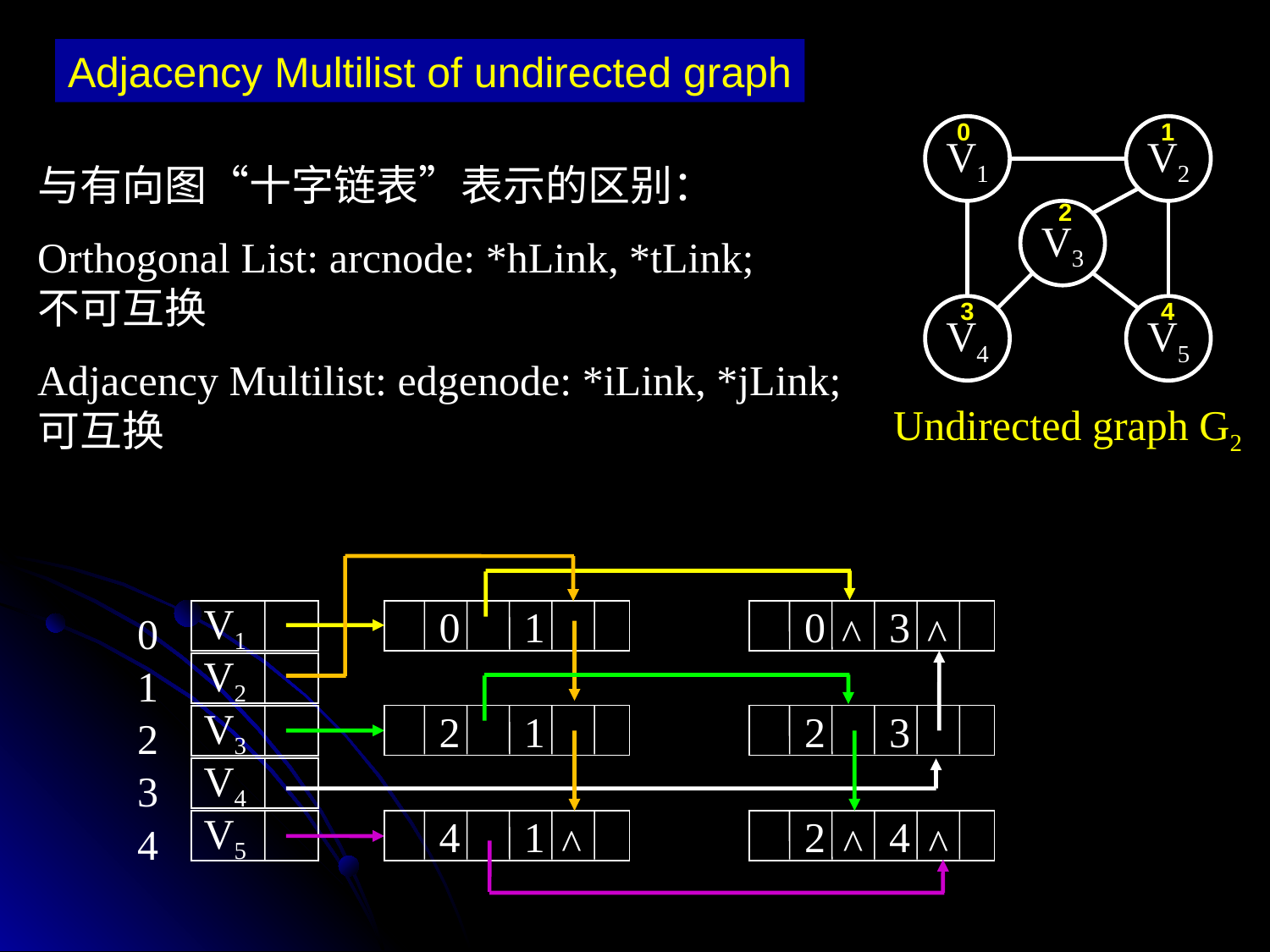

Adjacency Multilist of undirected graph
0
1
V1
V2
V3
V4
V5
Undirected graph G2
2
3
4
与有向图“十字链表”表示的区别：
Orthogonal List: arcnode: *hLink, *tLink;
不可互换
Adjacency Multilist: edgenode: *iLink, *jLink;
可互换

V1

    0      1

    0      3

^

^

0

V2

1

    2      1

    2      3

V3

2

V4

3
    4      1

    2      4

V5

^
^
^
4